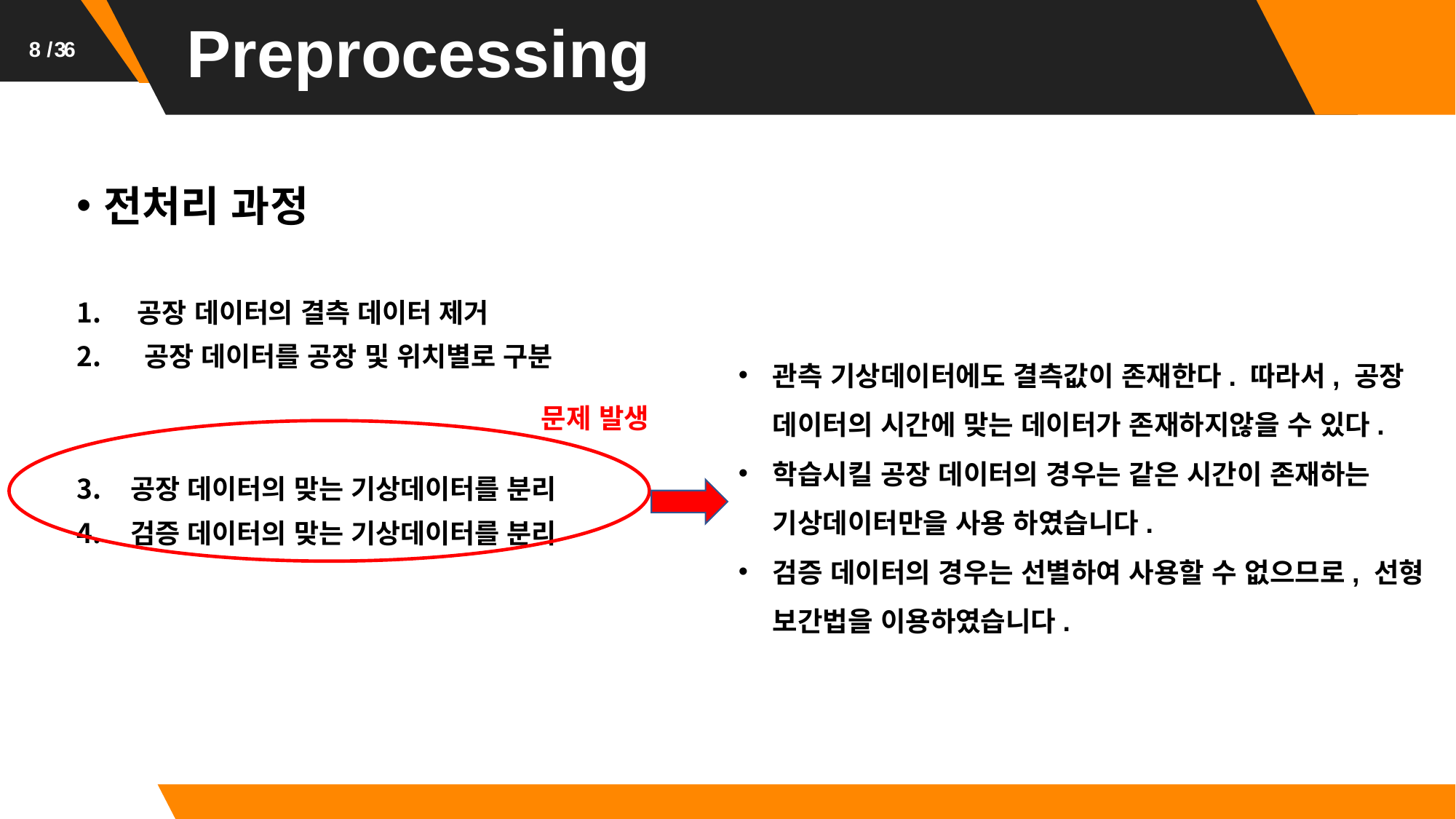

# Preprocessing
전처리 과정

공장 데이터의 결측 데이터 제거
 공장 데이터를 공장 및 위치별로 구분

공장 데이터의 맞는 기상데이터를 분리
검증 데이터의 맞는 기상데이터를 분리
관측 기상데이터에도 결측값이 존재한다. 따라서, 공장 데이터의 시간에 맞는 데이터가 존재하지않을 수 있다.
학습시킬 공장 데이터의 경우는 같은 시간이 존재하는 기상데이터만을 사용 하였습니다.
검증 데이터의 경우는 선별하여 사용할 수 없으므로, 선형 보간법을 이용하였습니다.
문제 발생